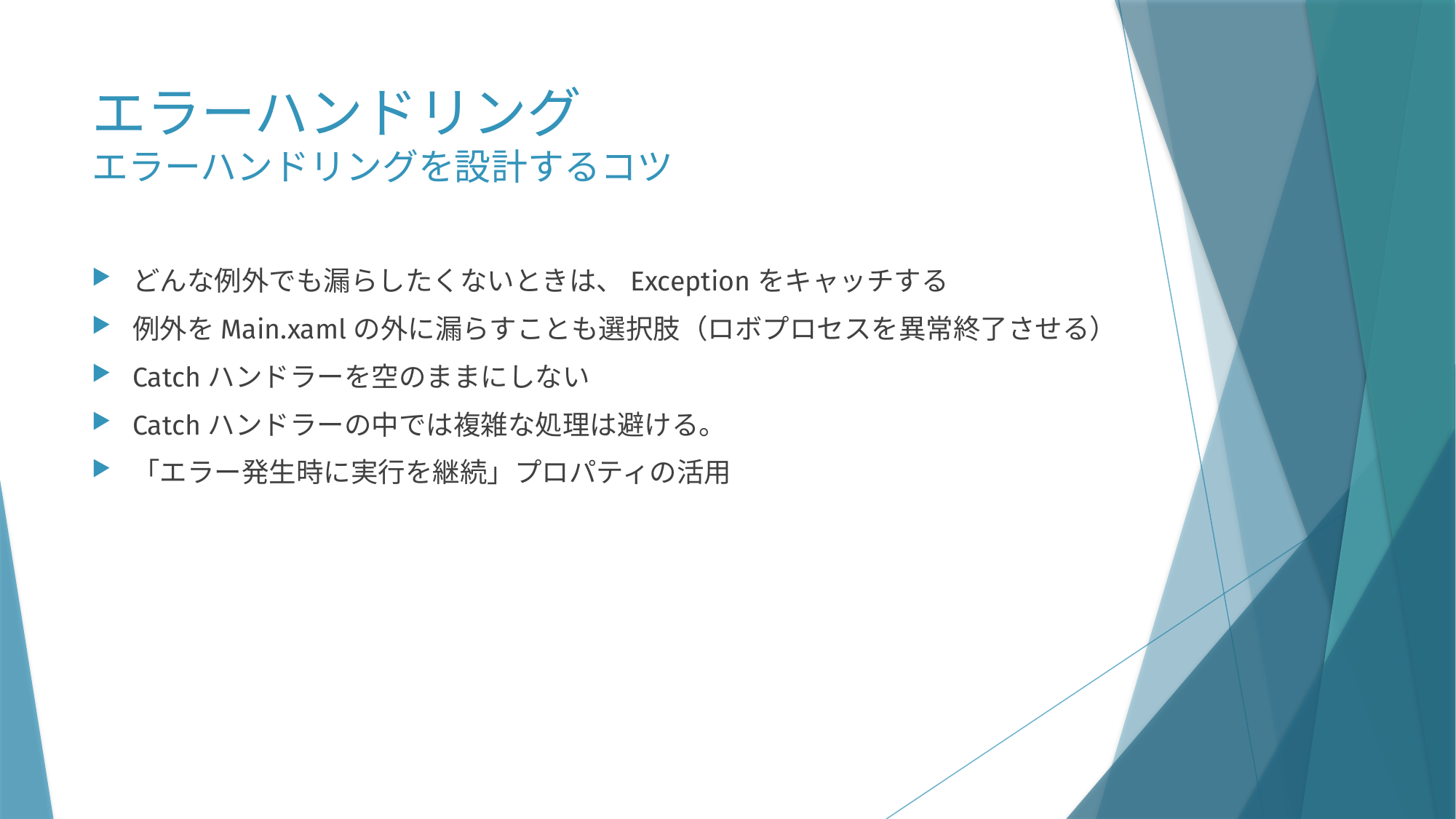

# エラーハンドリング エラーハンドリングを設計するコツ
どんな例外でも漏らしたくないときは、Exceptionをキャッチする
例外をMain.xamlの外に漏らすことも選択肢（ロボプロセスを異常終了させる）
Catchハンドラーを空のままにしない
Catchハンドラーの中では複雑な処理は避ける。
「エラー発生時に実行を継続」プロパティの活用